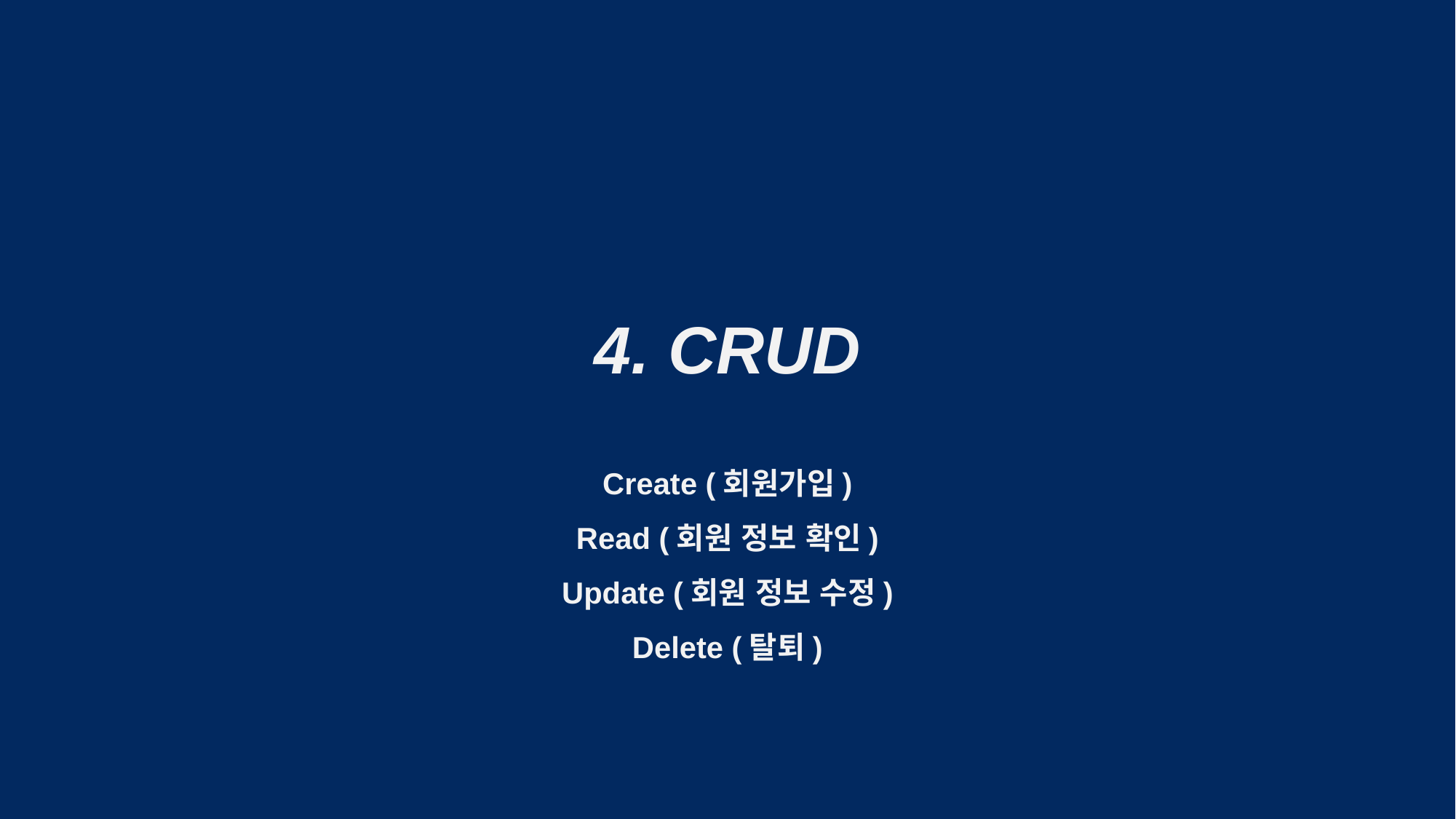

4. CRUD
Create (회원가입)
Read (회원 정보 확인)
Update (회원 정보 수정)
Delete (탈퇴)